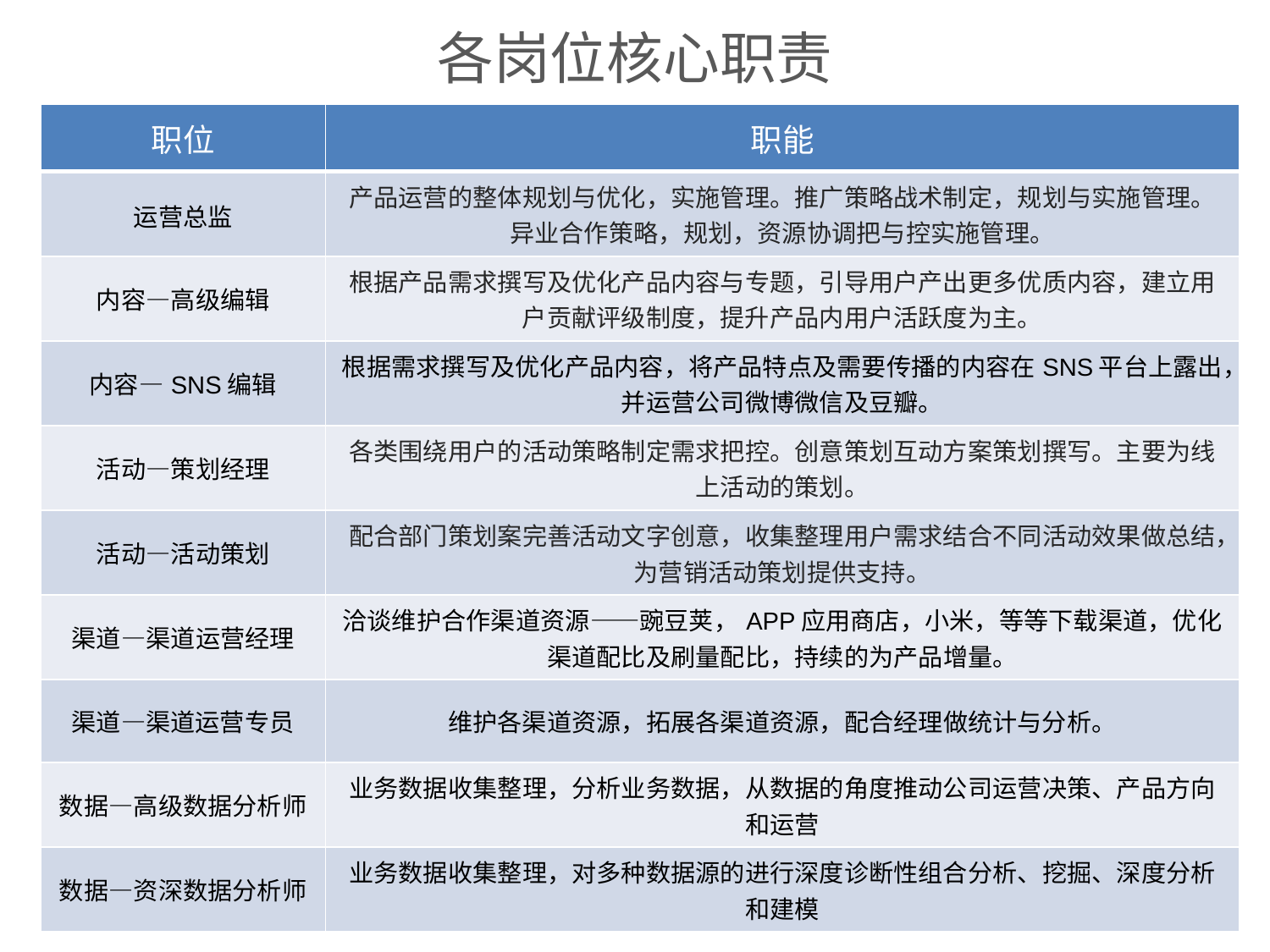

# 各岗位核心职责
| 职位 | 职能 |
| --- | --- |
| 运营总监 | 产品运营的整体规划与优化，实施管理。推广策略战术制定，规划与实施管理。异业合作策略，规划，资源协调把与控实施管理。 |
| 内容—高级编辑 | 根据产品需求撰写及优化产品内容与专题，引导用户产出更多优质内容，建立用户贡献评级制度，提升产品内用户活跃度为主。 |
| 内容—SNS编辑 | 根据需求撰写及优化产品内容，将产品特点及需要传播的内容在SNS平台上露出，并运营公司微博微信及豆瓣。 |
| 活动—策划经理 | 各类围绕用户的活动策略制定需求把控。创意策划互动方案策划撰写。主要为线上活动的策划。 |
| 活动—活动策划 | 配合部门策划案完善活动文字创意，收集整理用户需求结合不同活动效果做总结，为营销活动策划提供支持。 |
| 渠道—渠道运营经理 | 洽谈维护合作渠道资源——豌豆荚，APP应用商店，小米，等等下载渠道，优化渠道配比及刷量配比，持续的为产品增量。 |
| 渠道—渠道运营专员 | 维护各渠道资源，拓展各渠道资源，配合经理做统计与分析。 |
| 数据—高级数据分析师 | 业务数据收集整理，分析业务数据，从数据的角度推动公司运营决策、产品方向和运营 |
| 数据—资深数据分析师 | 业务数据收集整理，对多种数据源的进行深度诊断性组合分析、挖掘、深度分析和建模 |